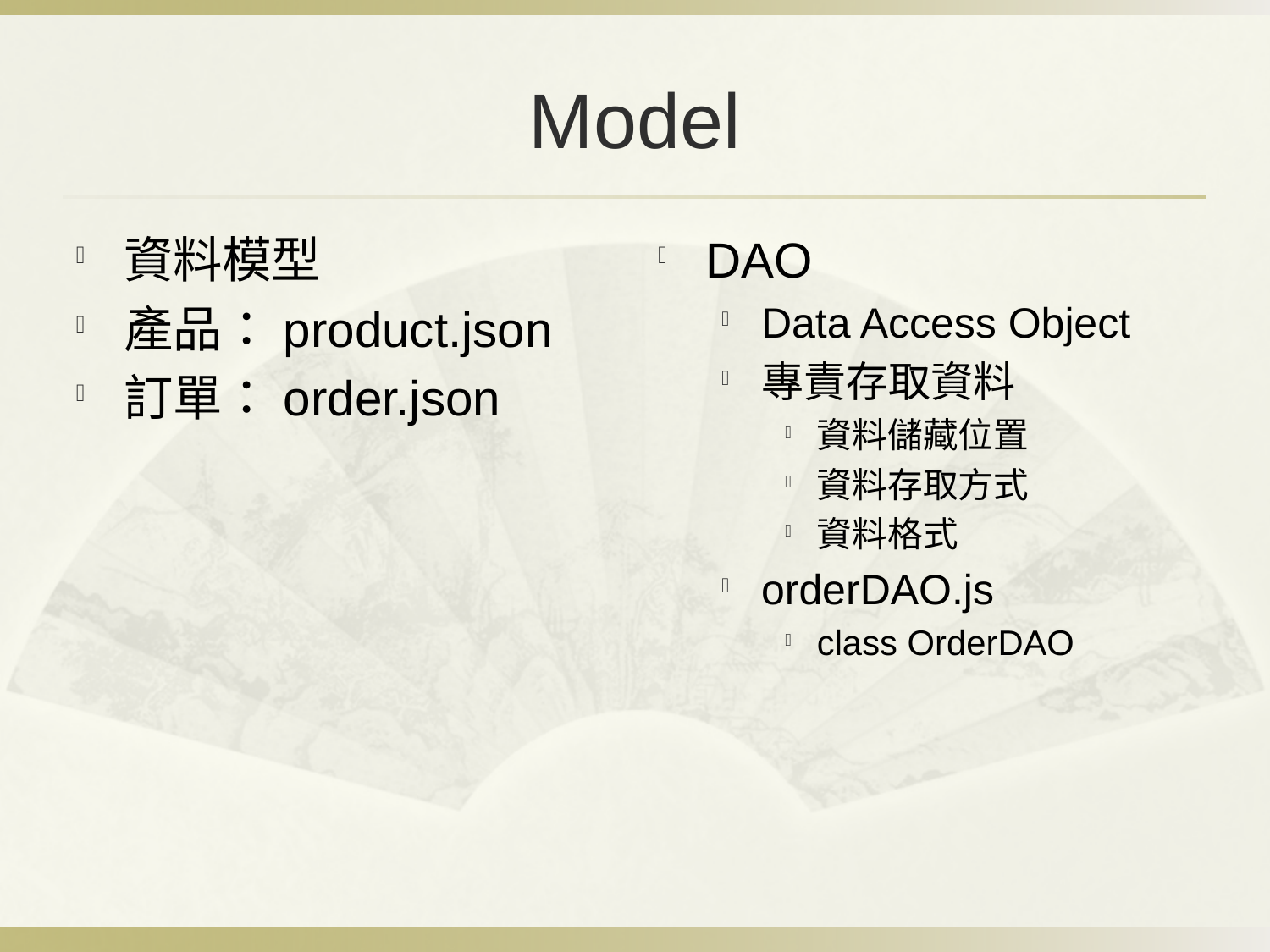

# Model
資料模型
產品：product.json
訂單：order.json
DAO
Data Access Object
專責存取資料
資料儲藏位置
資料存取方式
資料格式
orderDAO.js
class OrderDAO